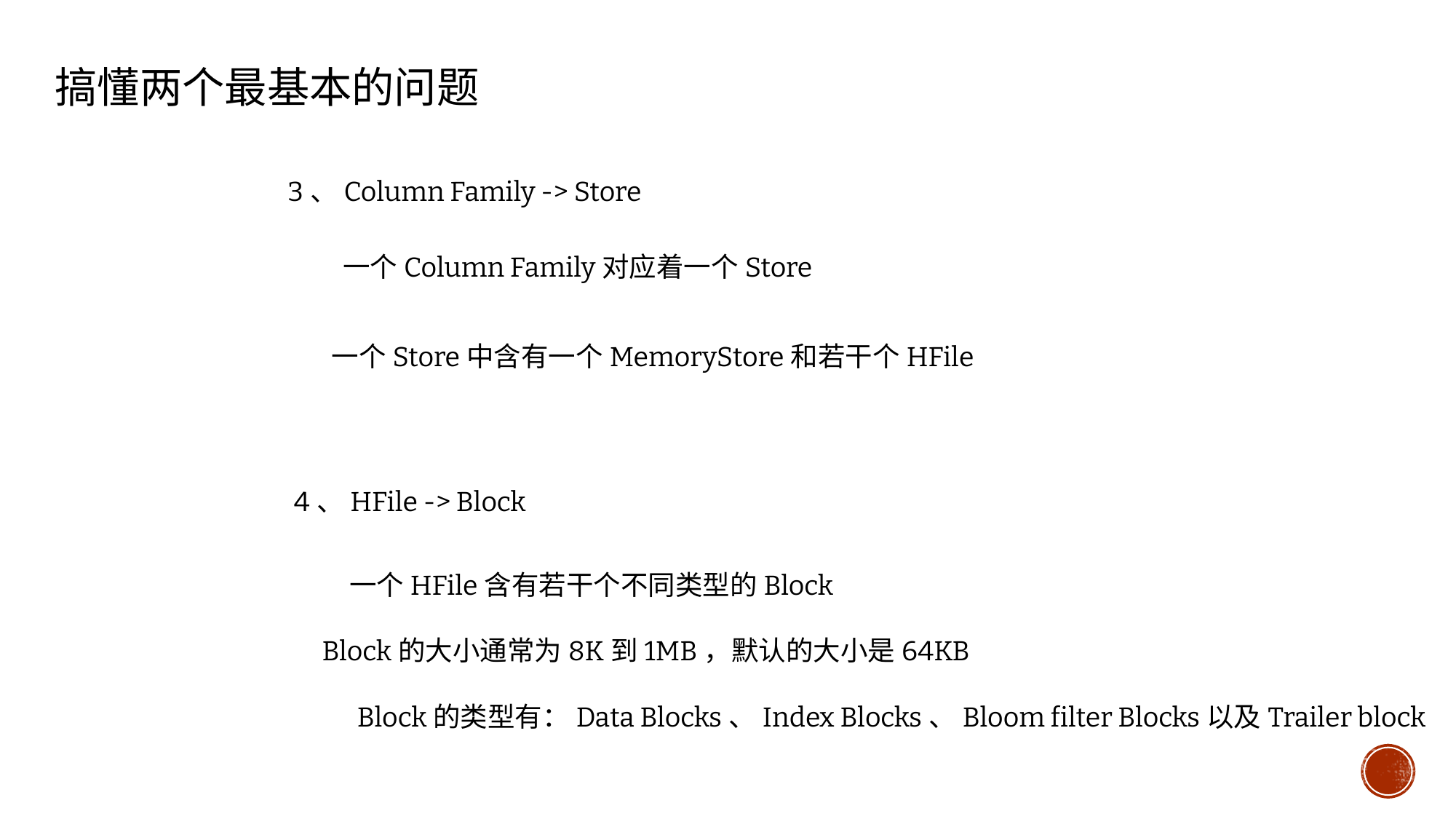

搞懂两个最基本的问题
3、Column Family -> Store
一个Column Family对应着一个Store
一个Store中含有一个MemoryStore和若干个HFile
4、HFile -> Block
一个HFile含有若干个不同类型的Block
Block的大小通常为8K到1MB，默认的大小是64KB
Block的类型有：Data Blocks、Index Blocks、Bloom filter Blocks以及Trailer block